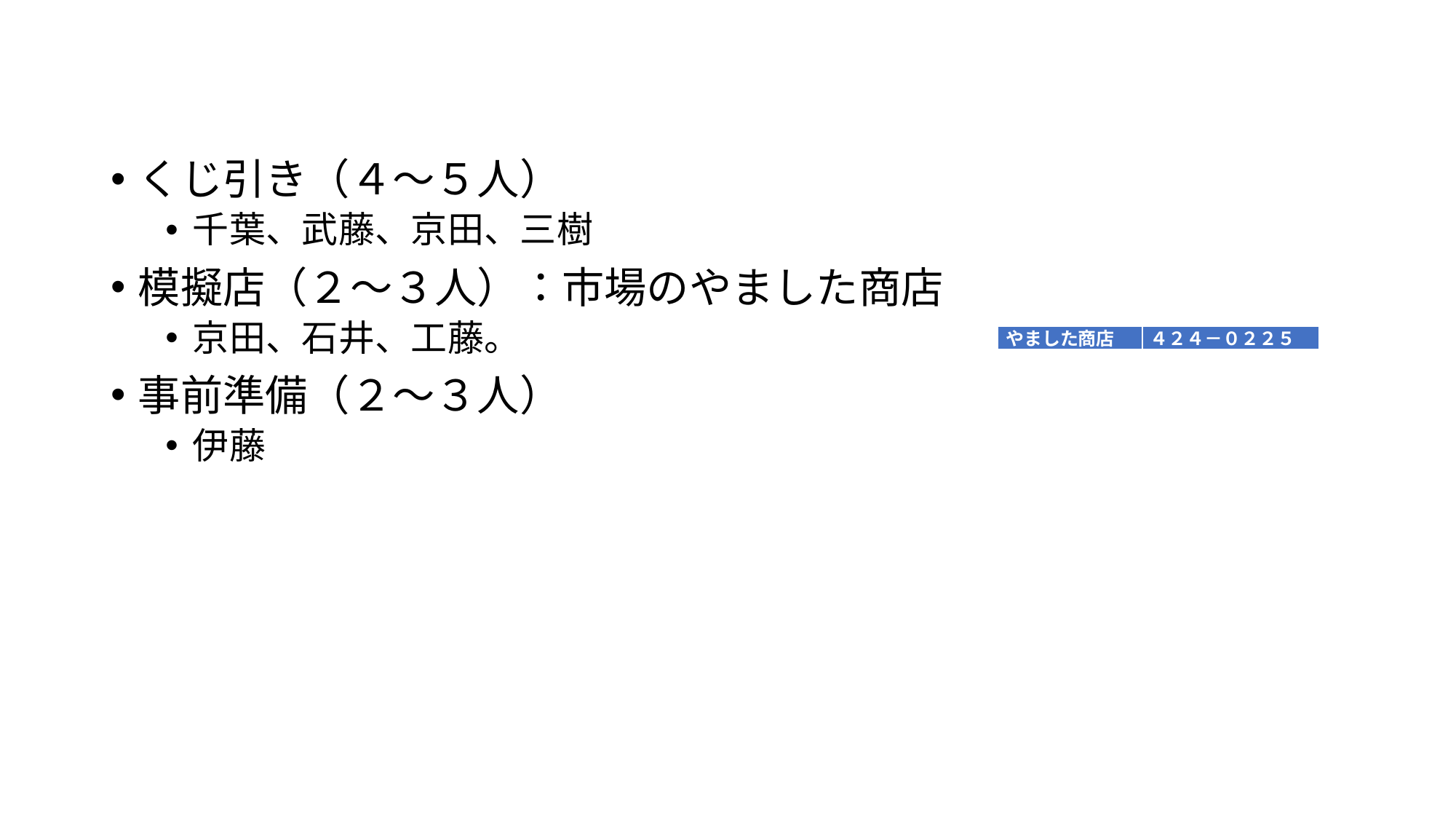

#
くじ引き（４～５人）
千葉、武藤、京田、三樹
模擬店（２～３人）：市場のやました商店
京田、石井、工藤。
事前準備（２～３人）
伊藤

| やました商店 | ４２４－０２２５ |
| --- | --- |